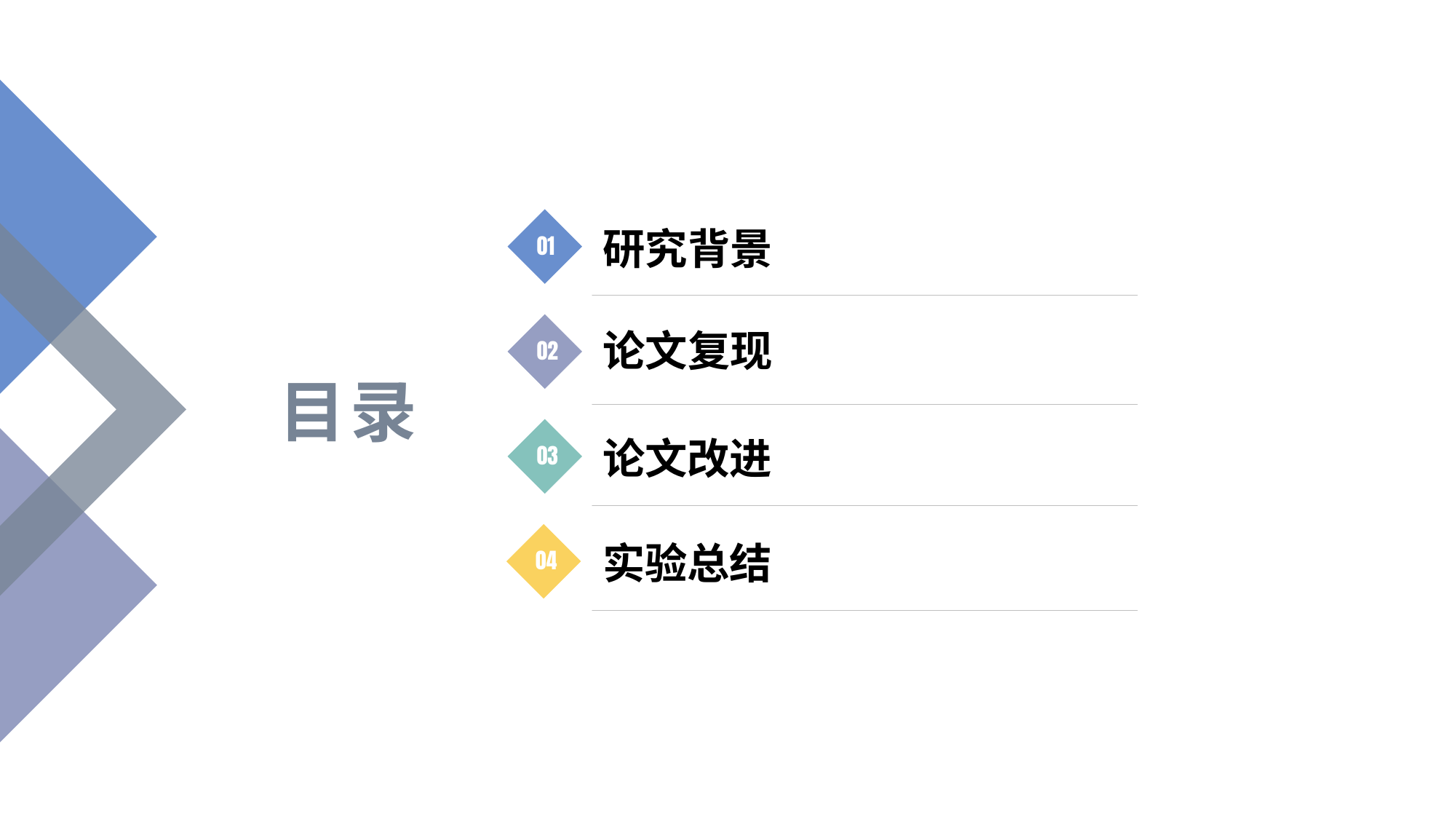

01
研究背景
02
论文复现
03
论文改进
04
实验总结
目录